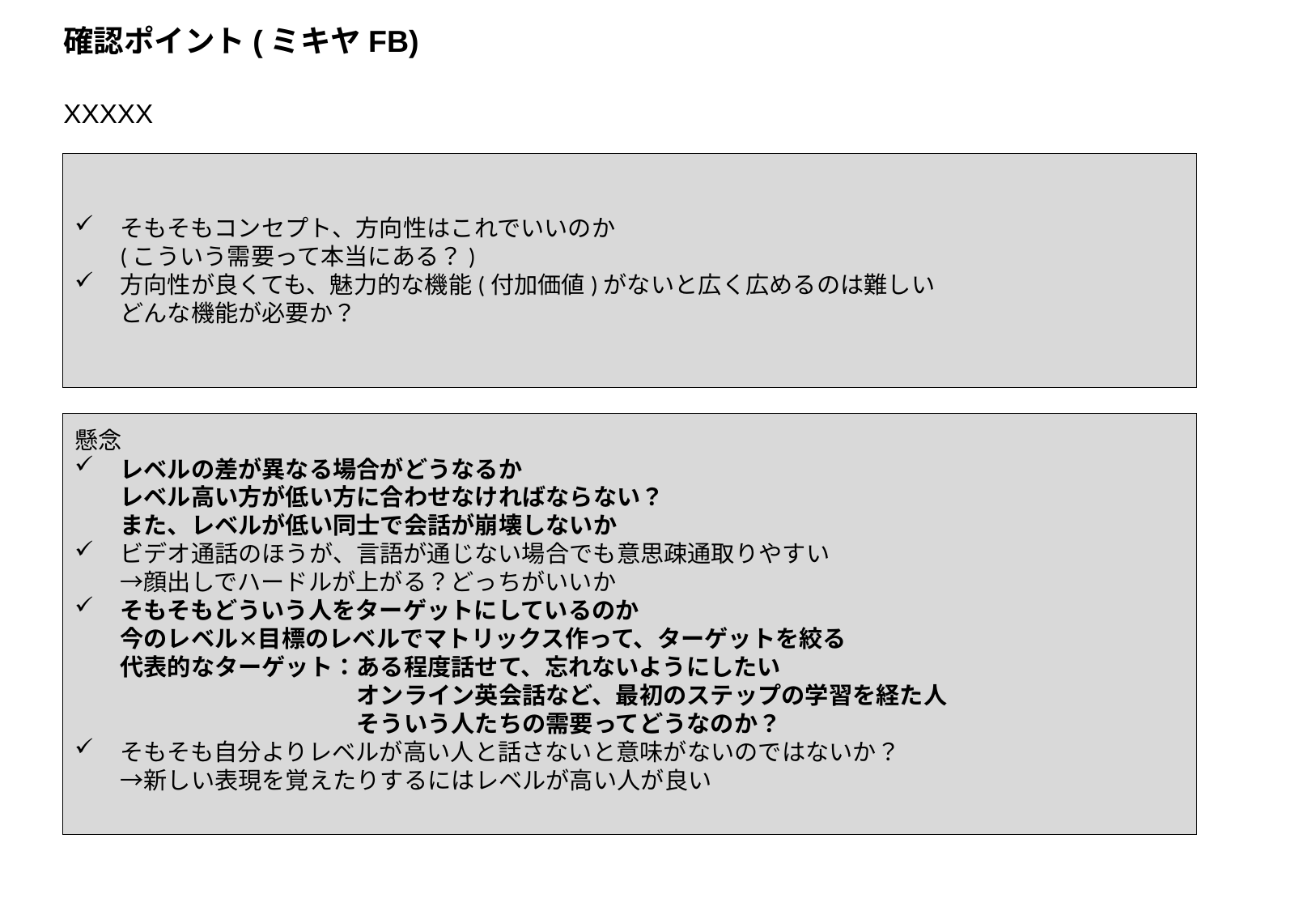

確認ポイント(ミキヤFB)
# XXXXX
そもそもコンセプト、方向性はこれでいいのか
(こういう需要って本当にある？)
方向性が良くても、魅力的な機能(付加価値)がないと広く広めるのは難しい
どんな機能が必要か？
懸念
レベルの差が異なる場合がどうなるか
レベル高い方が低い方に合わせなければならない？
また、レベルが低い同士で会話が崩壊しないか
ビデオ通話のほうが、言語が通じない場合でも意思疎通取りやすい
→顔出しでハードルが上がる？どっちがいいか
そもそもどういう人をターゲットにしているのか
今のレベル✕目標のレベルでマトリックス作って、ターゲットを絞る
代表的なターゲット：ある程度話せて、忘れないようにしたい
　　　　　　　　　　オンライン英会話など、最初のステップの学習を経た人
　　　　　　　　　　そういう人たちの需要ってどうなのか？
そもそも自分よりレベルが高い人と話さないと意味がないのではないか？
→新しい表現を覚えたりするにはレベルが高い人が良い